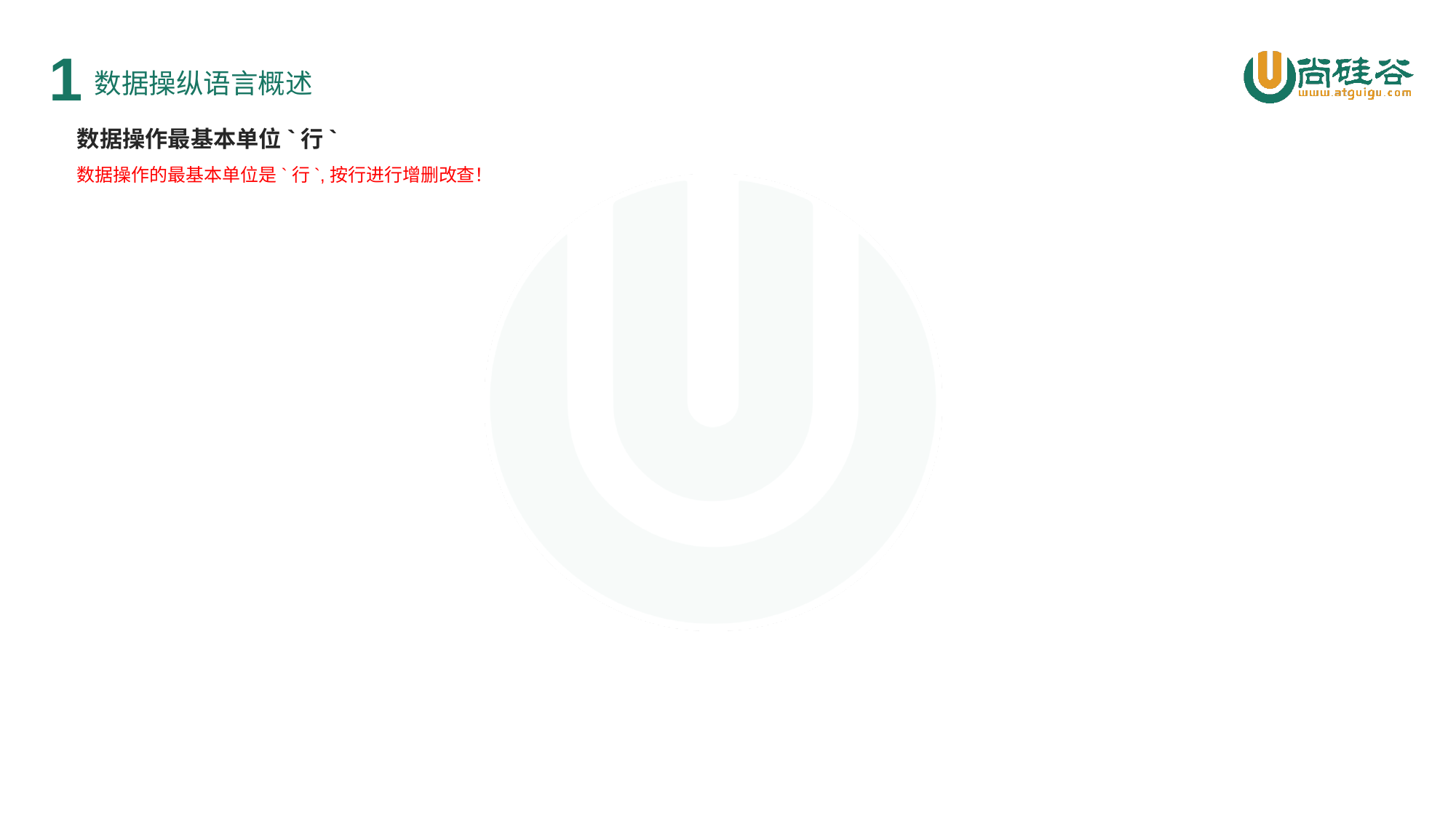

1
数据操纵语言概述

数据操作最基本单位`行`
数据操作的最基本单位是`行`,按行进行增删改查！
行
表

列
方式1：直接删除库
DROP DATABASE 数据库名;